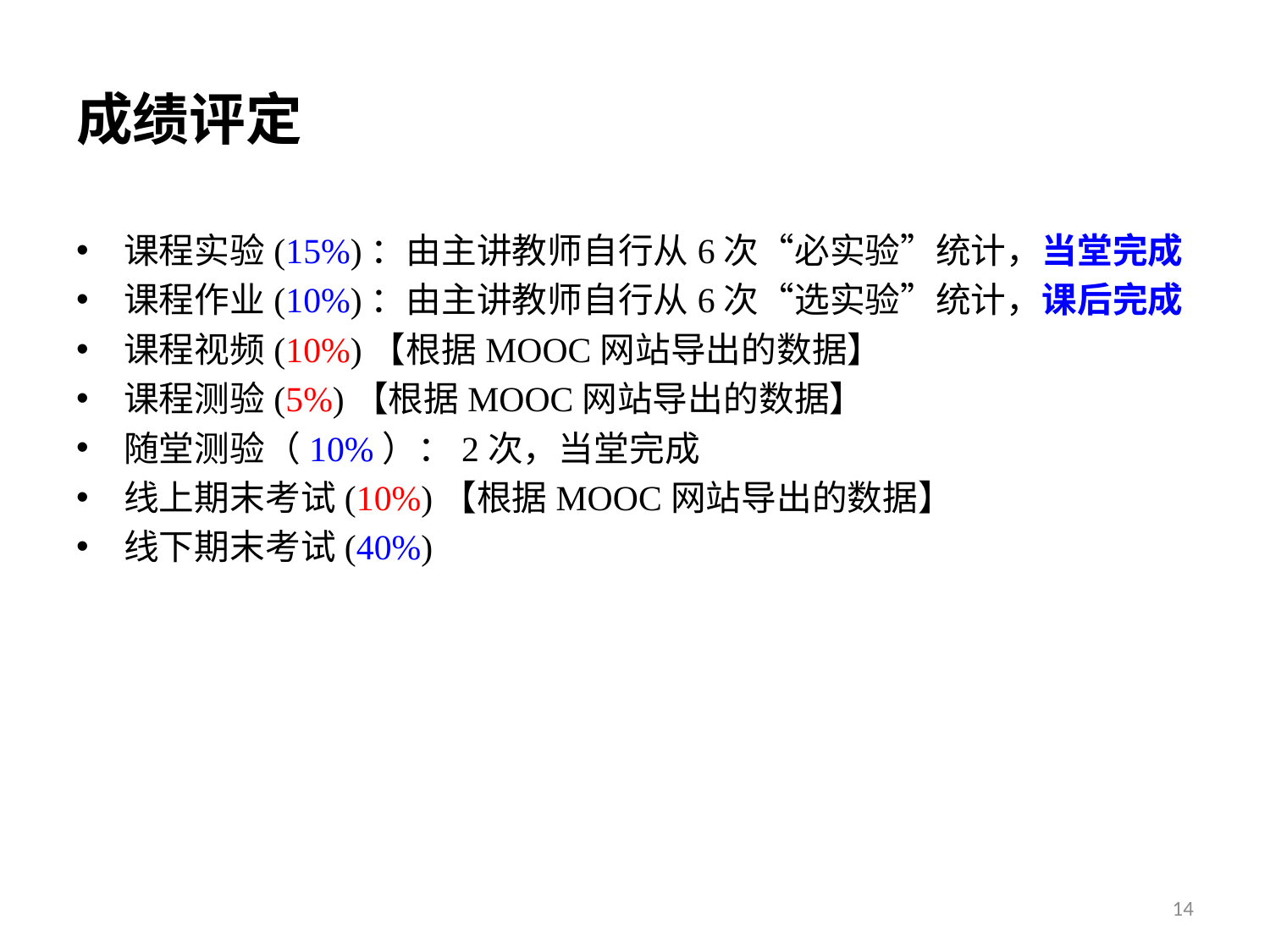

# 成绩评定
课程实验(15%)：由主讲教师自行从6次“必实验”统计，当堂完成
课程作业(10%)：由主讲教师自行从6次“选实验”统计，课后完成
课程视频(10%)【根据MOOC网站导出的数据】
课程测验(5%)【根据MOOC网站导出的数据】
随堂测验（10%）：2次，当堂完成
线上期末考试(10%)【根据MOOC网站导出的数据】
线下期末考试(40%)

14